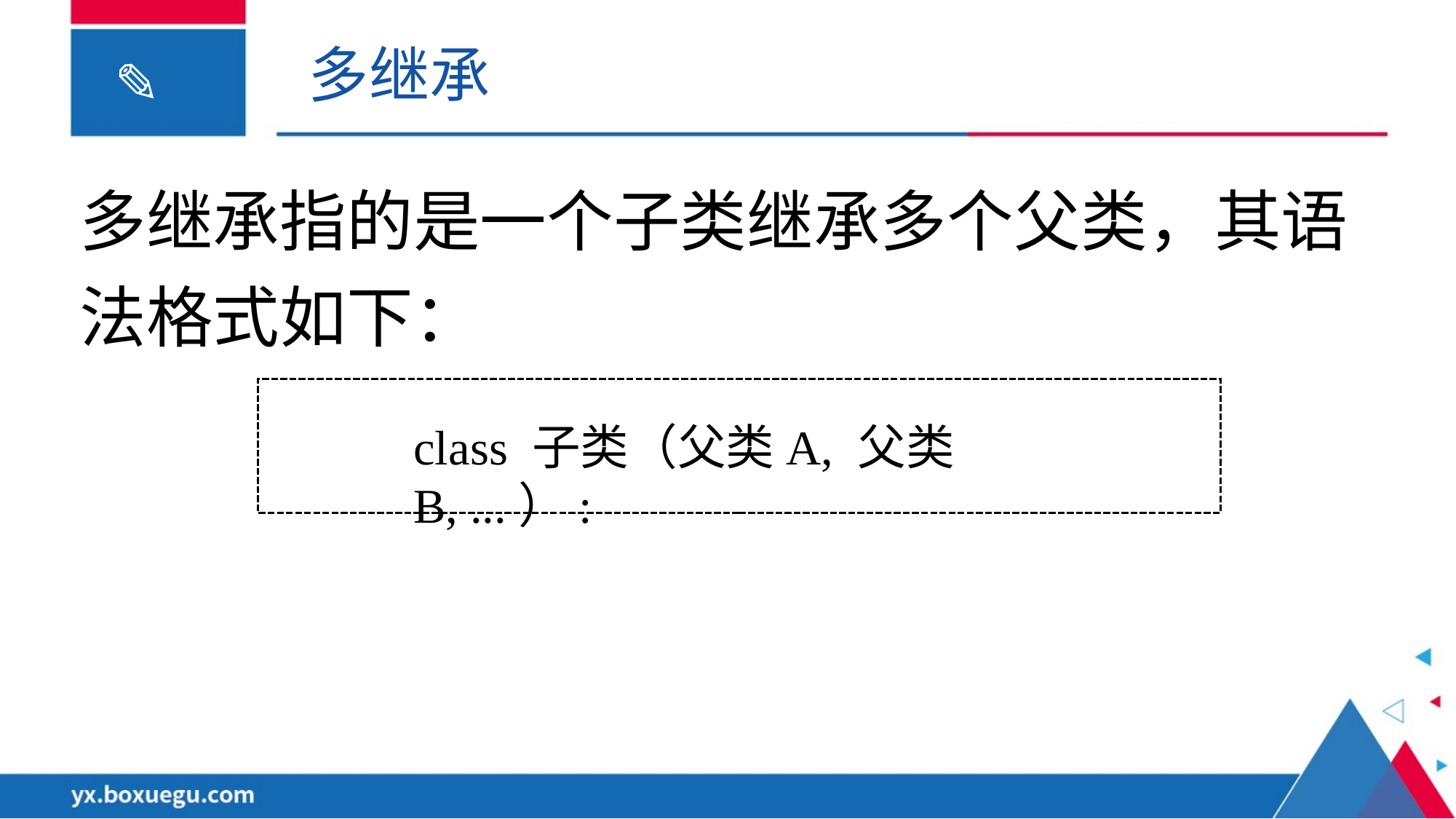

多继承
多继承指的是一个子类继承多个父类，其语法格式如下：

class 子类（父类A, 父类B, ...）: